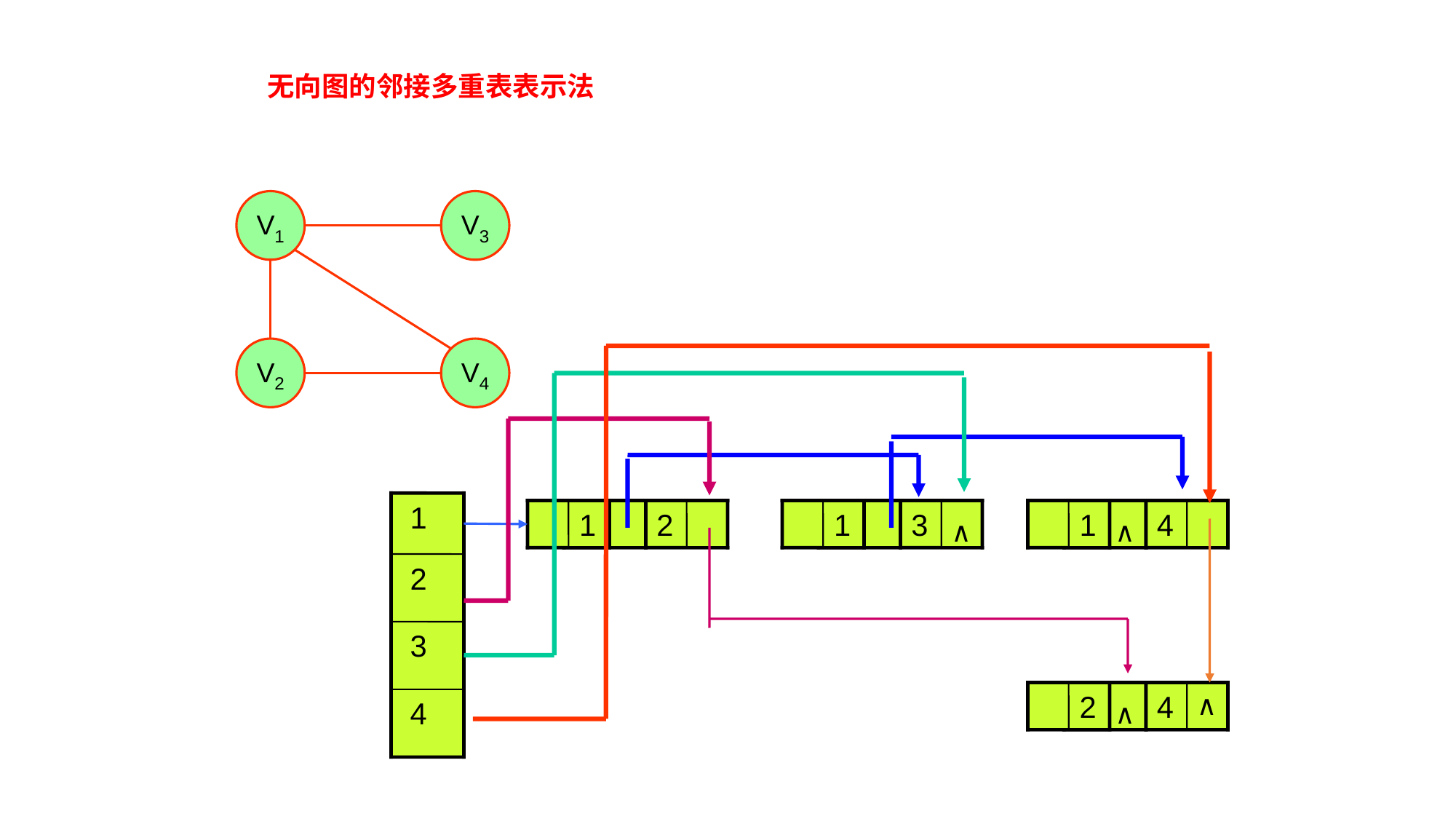

无向图的邻接多重表表示法
V1
V3
V2
V4

 1

 2

 3

 4

1

2

2

1

2

3

1

2

4

∧
∧

2

2

4

∧
∧